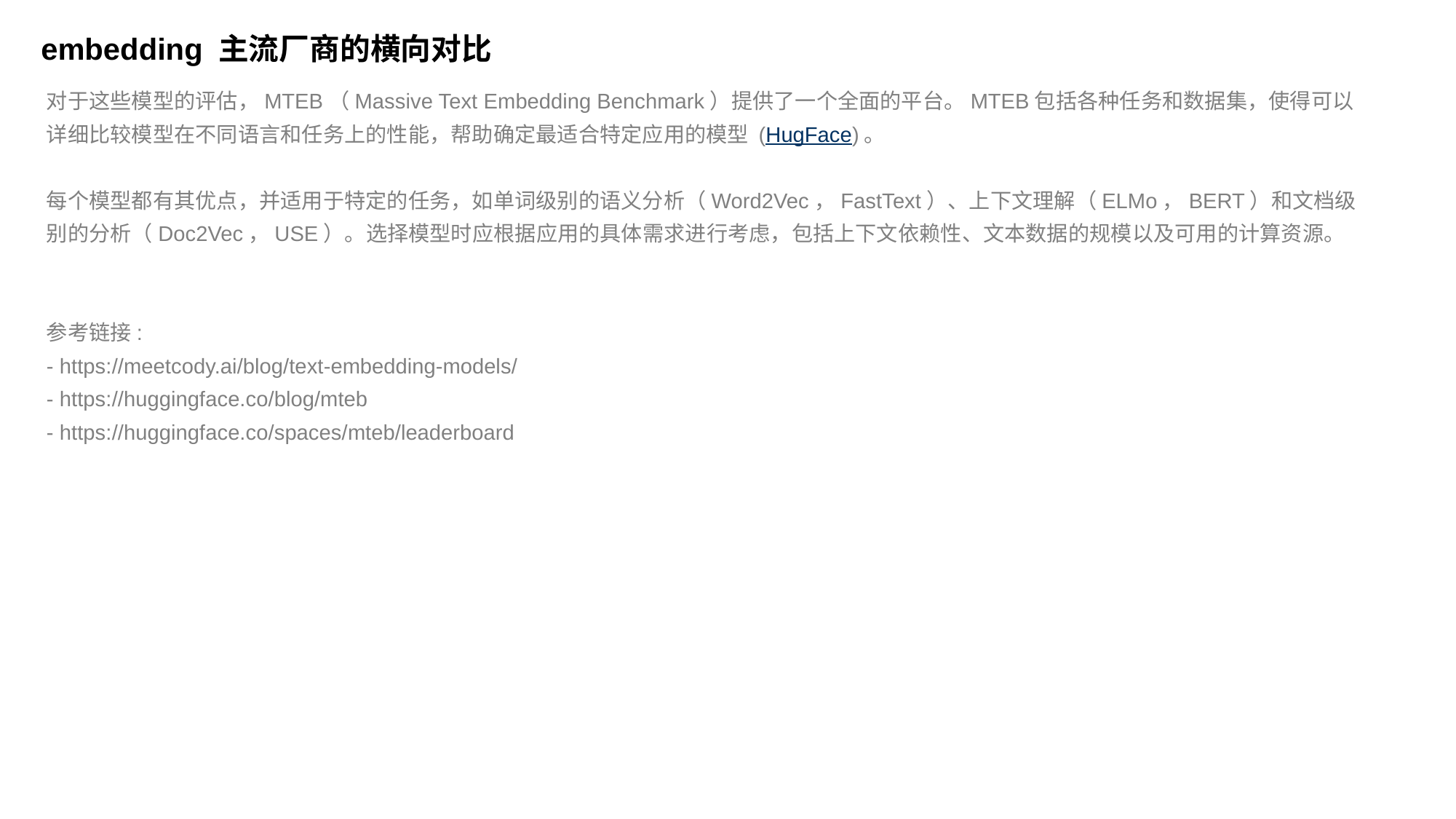

embedding 主流厂商的横向对比

对于这些模型的评估，MTEB（Massive Text Embedding Benchmark）提供了一个全面的平台。MTEB包括各种任务和数据集，使得可以详细比较模型在不同语言和任务上的性能，帮助确定最适合特定应用的模型​ (HugFace)​。

每个模型都有其优点，并适用于特定的任务，如单词级别的语义分析（Word2Vec，FastText）、上下文理解（ELMo，BERT）和文档级别的分析（Doc2Vec，USE）。选择模型时应根据应用的具体需求进行考虑，包括上下文依赖性、文本数据的规模以及可用的计算资源。

参考链接:
- https://meetcody.ai/blog/text-embedding-models/
- https://huggingface.co/blog/mteb
- https://huggingface.co/spaces/mteb/leaderboard